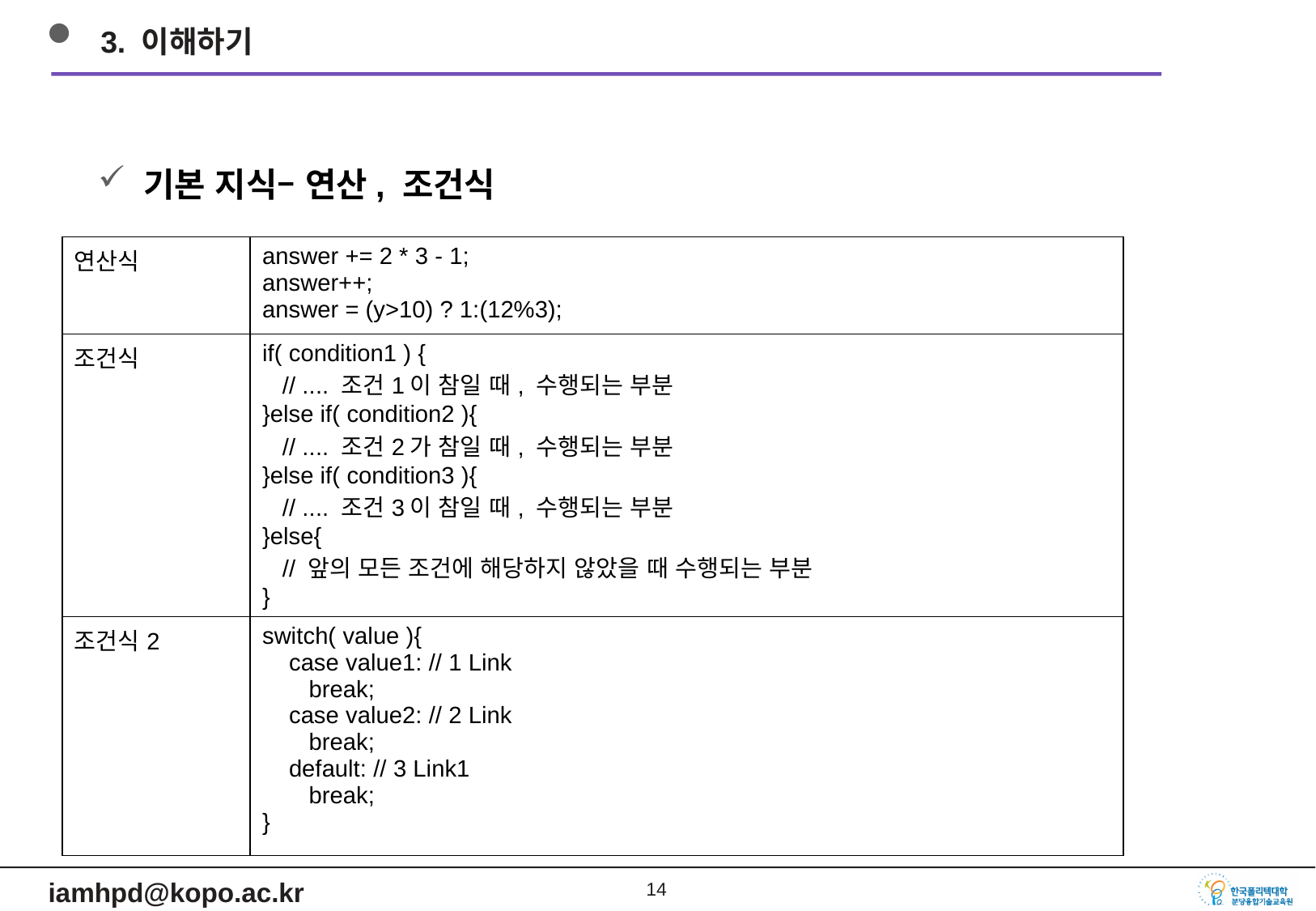

3. 이해하기
기본 지식– 연산, 조건식
| 연산식 | answer += 2 \* 3 - 1; answer++; answer = (y>10) ? 1:(12%3); |
| --- | --- |
| 조건식 | if( condition1 ) {    // .... 조건1이 참일 때, 수행되는 부분 }else if( condition2 ){    // .... 조건2가 참일 때, 수행되는 부분 }else if( condition3 ){    // .... 조건3이 참일 때, 수행되는 부분 }else{    // 앞의 모든 조건에 해당하지 않았을 때 수행되는 부분 } |
| 조건식2 | switch( value ){     case value1: // 1 Link        break;     case value2: // 2 Link        break;     default: // 3 Link1        break; } |
14